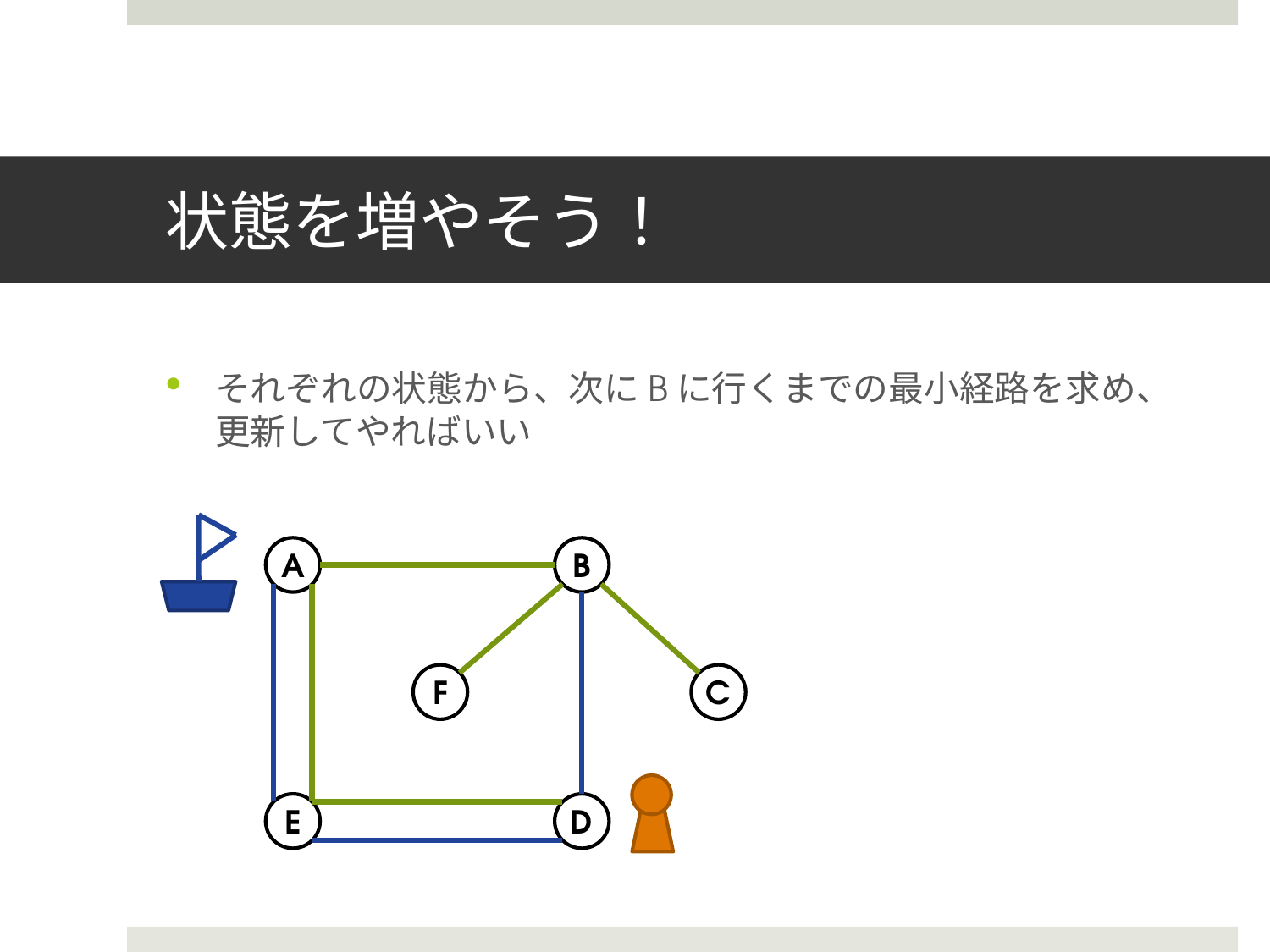

# 状態を増やそう！
それぞれの状態から、次にBに行くまでの最小経路を求め、
更新してやればいい

A
B
F
C
E
D